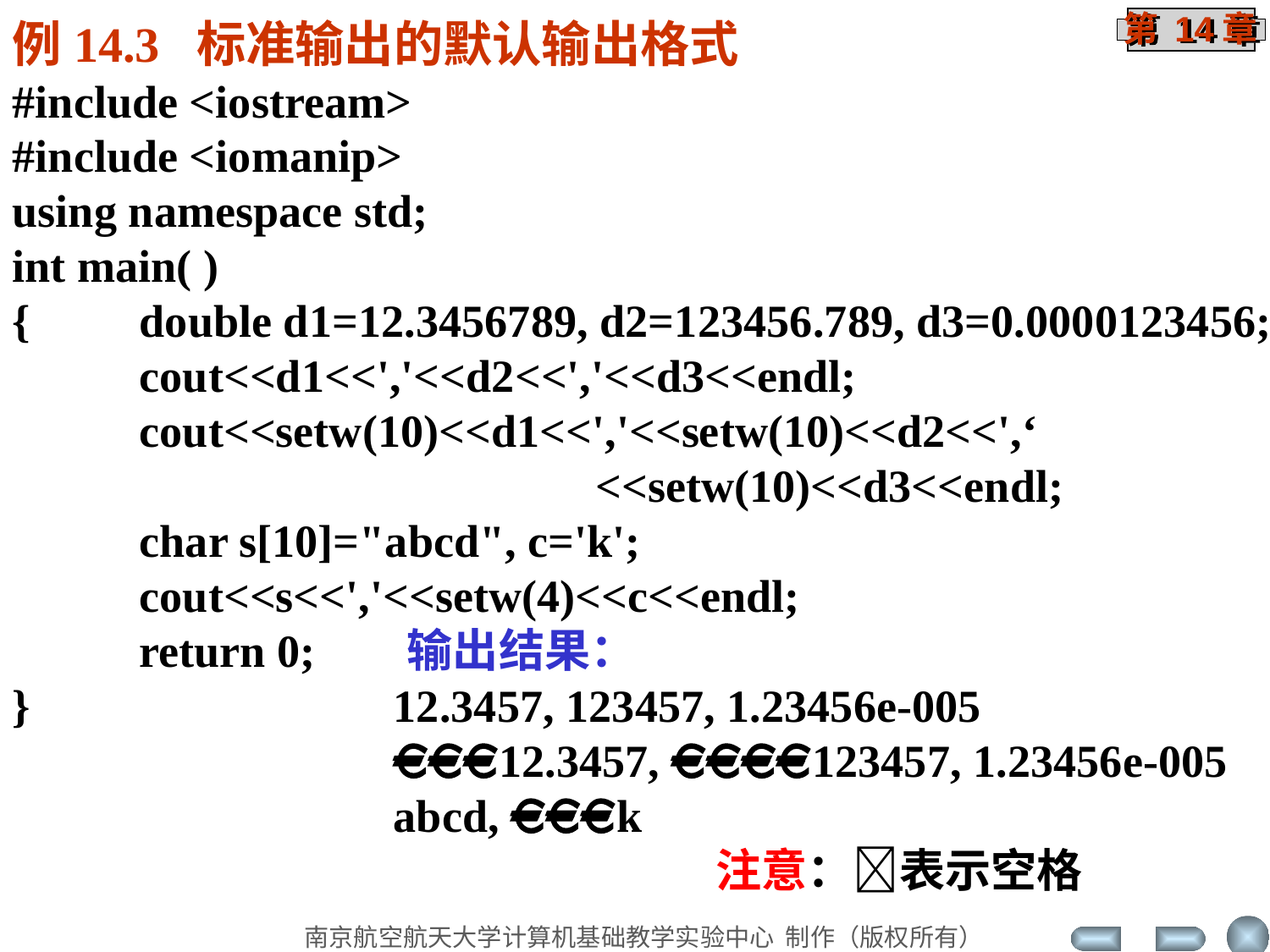

例14.3  标准输出的默认输出格式
#include <iostream>
#include <iomanip>
using namespace std;
int main( )
{	double d1=12.3456789, d2=123456.789, d3=0.0000123456;
	cout<<d1<<','<<d2<<','<<d3<<endl;
	cout<<setw(10)<<d1<<','<<setw(10)<<d2<<',‘
                                                   <<setw(10)<<d3<<endl;
	char s[10]="abcd", c='k';
	cout<<s<<','<<setw(4)<<c<<endl;
	return 0;       输出结果：
}			12.3457, 123457, 1.23456e-005
			€€€12.3457, €€€€123457, 1.23456e-005
			abcd, €€€k
 			                              注意：€表示空格